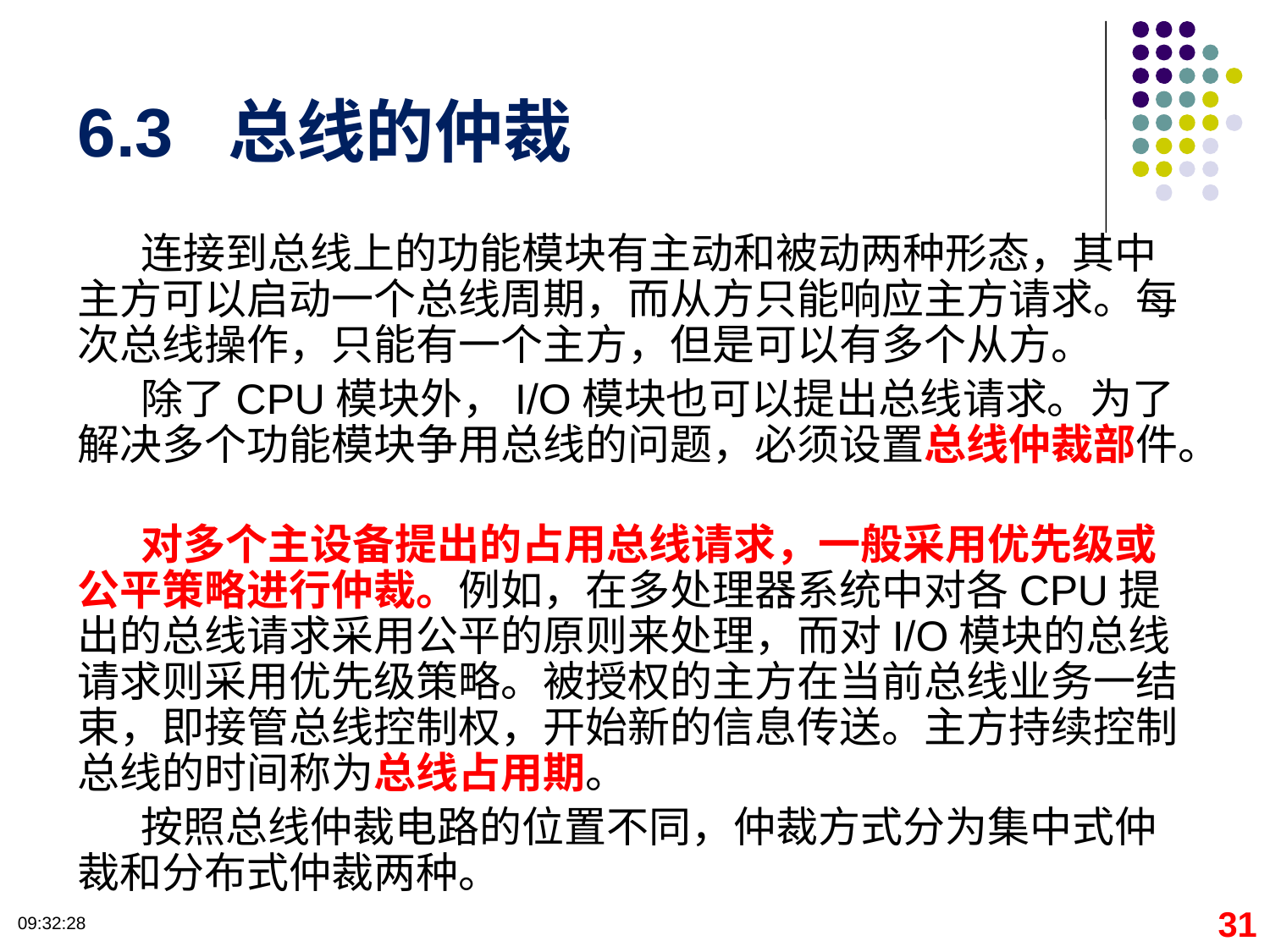

# 6.3  总线的仲裁
连接到总线上的功能模块有主动和被动两种形态，其中主方可以启动一个总线周期，而从方只能响应主方请求。每次总线操作，只能有一个主方，但是可以有多个从方。
除了CPU模块外，I/O模块也可以提出总线请求。为了解决多个功能模块争用总线的问题，必须设置总线仲裁部件。
对多个主设备提出的占用总线请求，一般采用优先级或公平策略进行仲裁。例如，在多处理器系统中对各CPU提出的总线请求采用公平的原则来处理，而对I/O模块的总线请求则采用优先级策略。被授权的主方在当前总线业务一结束，即接管总线控制权，开始新的信息传送。主方持续控制总线的时间称为总线占用期。
按照总线仲裁电路的位置不同，仲裁方式分为集中式仲裁和分布式仲裁两种。
31
09:32:28